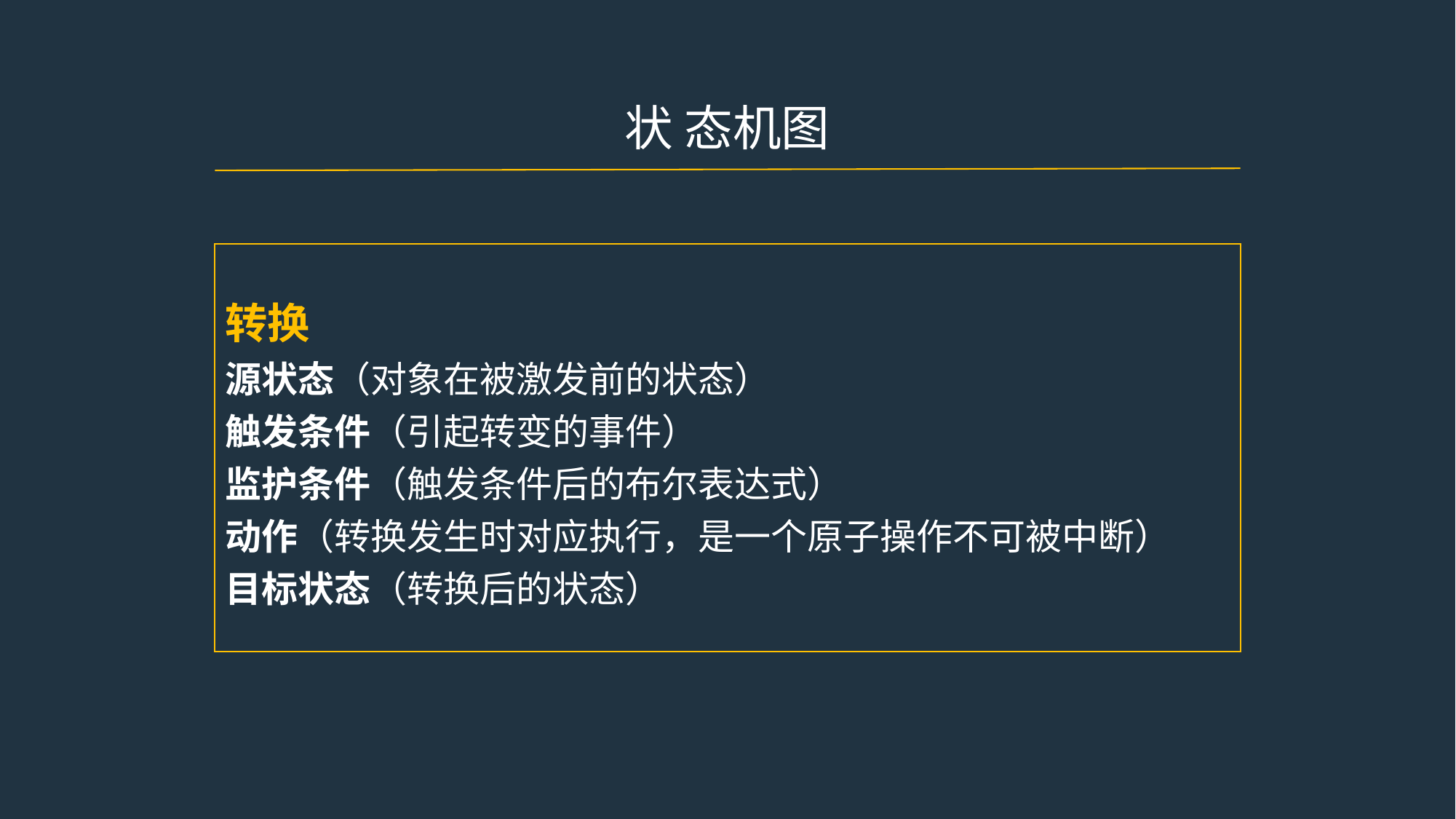

状 态机图
转换
源状态（对象在被激发前的状态）
触发条件（引起转变的事件）
监护条件（触发条件后的布尔表达式）
动作（转换发生时对应执行，是一个原子操作不可被中断）
目标状态（转换后的状态）